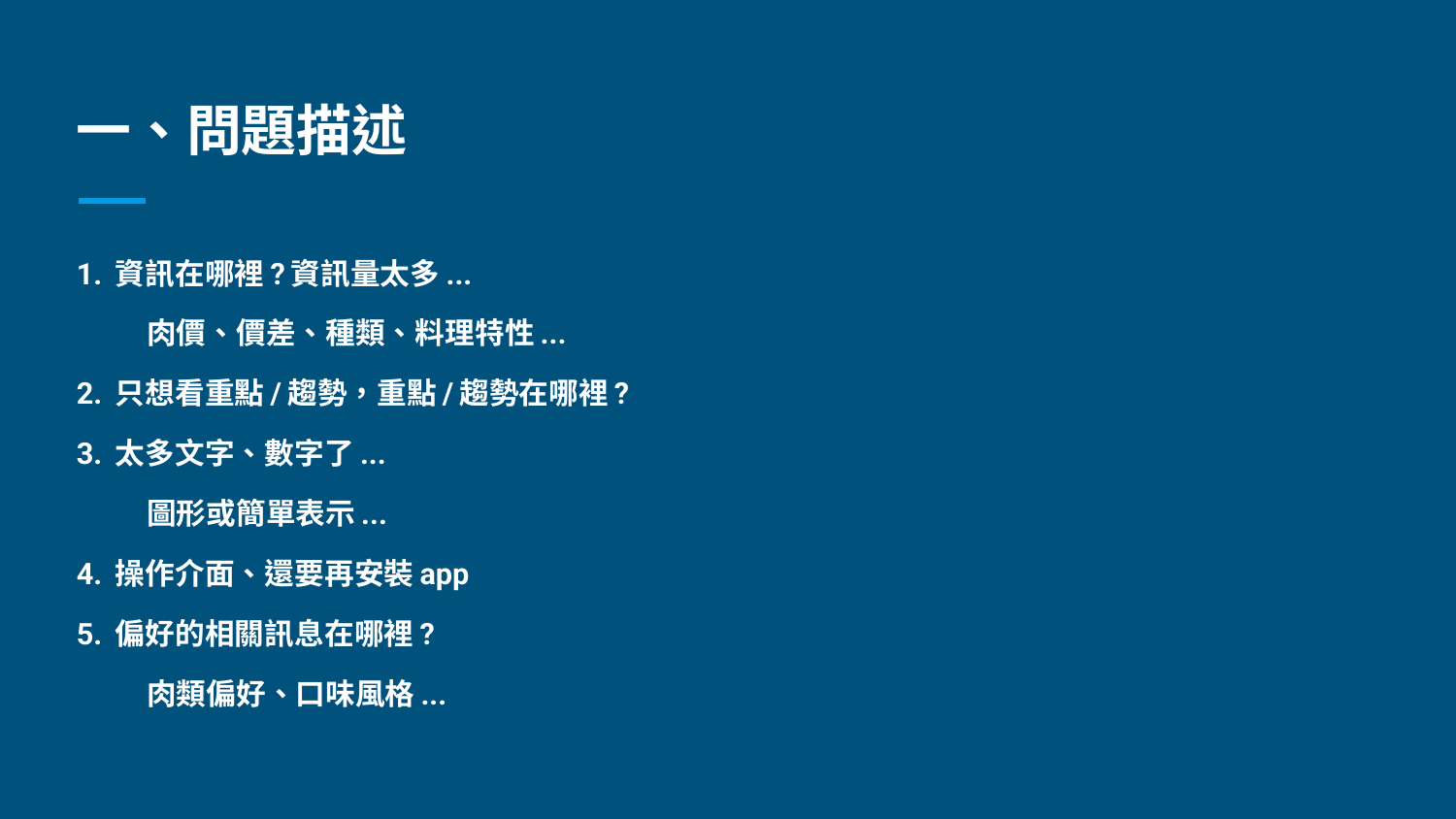

# 一、問題描述
1. 資訊在哪裡?資訊量太多...
肉價、價差、種類、料理特性...
2. 只想看重點/趨勢，重點/趨勢在哪裡?
3. 太多文字、數字了...
圖形或簡單表示...
4. 操作介面、還要再安裝app
5. 偏好的相關訊息在哪裡?
肉類偏好、口味風格...